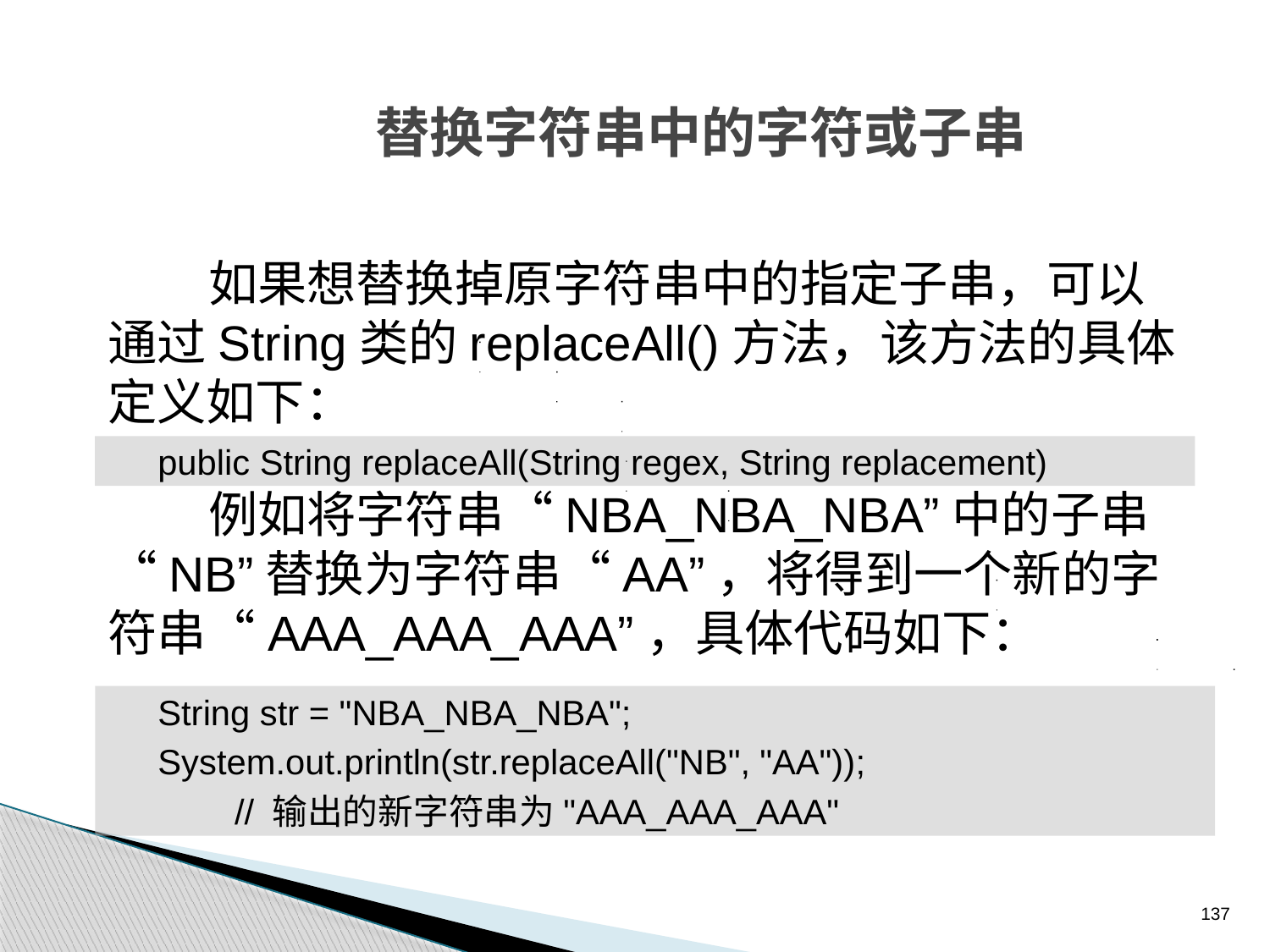

# 替换字符串中的字符或子串

如果想替换掉原字符串中的指定子串，可以通过String类的replaceAll()方法，该方法的具体定义如下：

例如将字符串“NBA_NBA_NBA”中的子串“NB”替换为字符串“AA”，将得到一个新的字符串“AAA_AAA_AAA”，具体代码如下：

public String replaceAll(String regex, String replacement)

String str = "NBA_NBA_NBA";
System.out.println(str.replaceAll("NB", "AA"));
	// 输出的新字符串为"AAA_AAA_AAA"
137